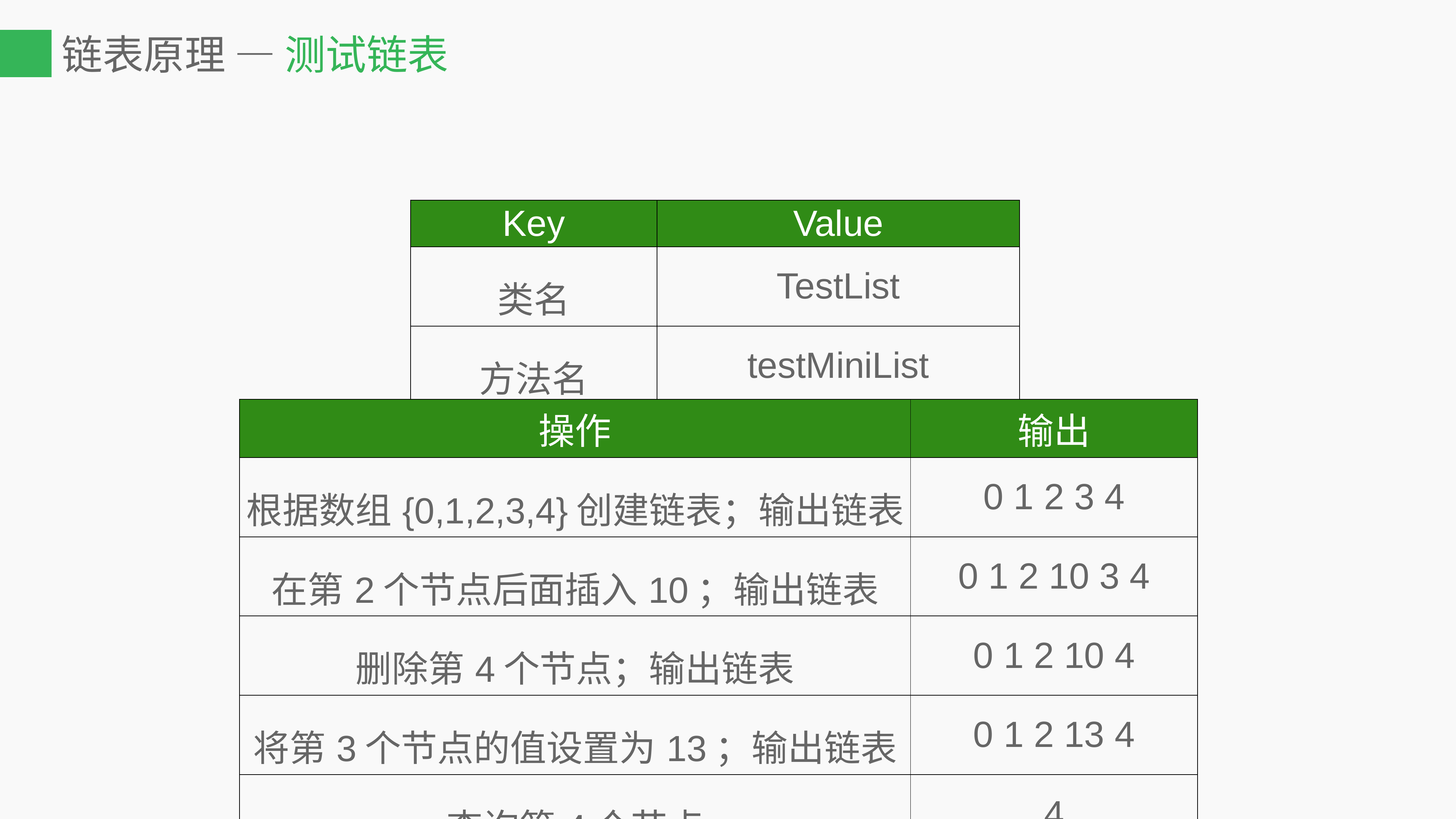

# 链表原理 — 测试链表

| Key | Value |
| --- | --- |
| 类名 | TestList |
| 方法名 | testMiniList |
| 操作 | 输出 |
| --- | --- |
| 根据数组{0,1,2,3,4}创建链表；输出链表 | 0 1 2 3 4 |
| 在第2个节点后面插入10；输出链表 | 0 1 2 10 3 4 |
| 删除第4个节点；输出链表 | 0 1 2 10 4 |
| 将第3个节点的值设置为13；输出链表 | 0 1 2 13 4 |
| 查询第4个节点 | 4 |